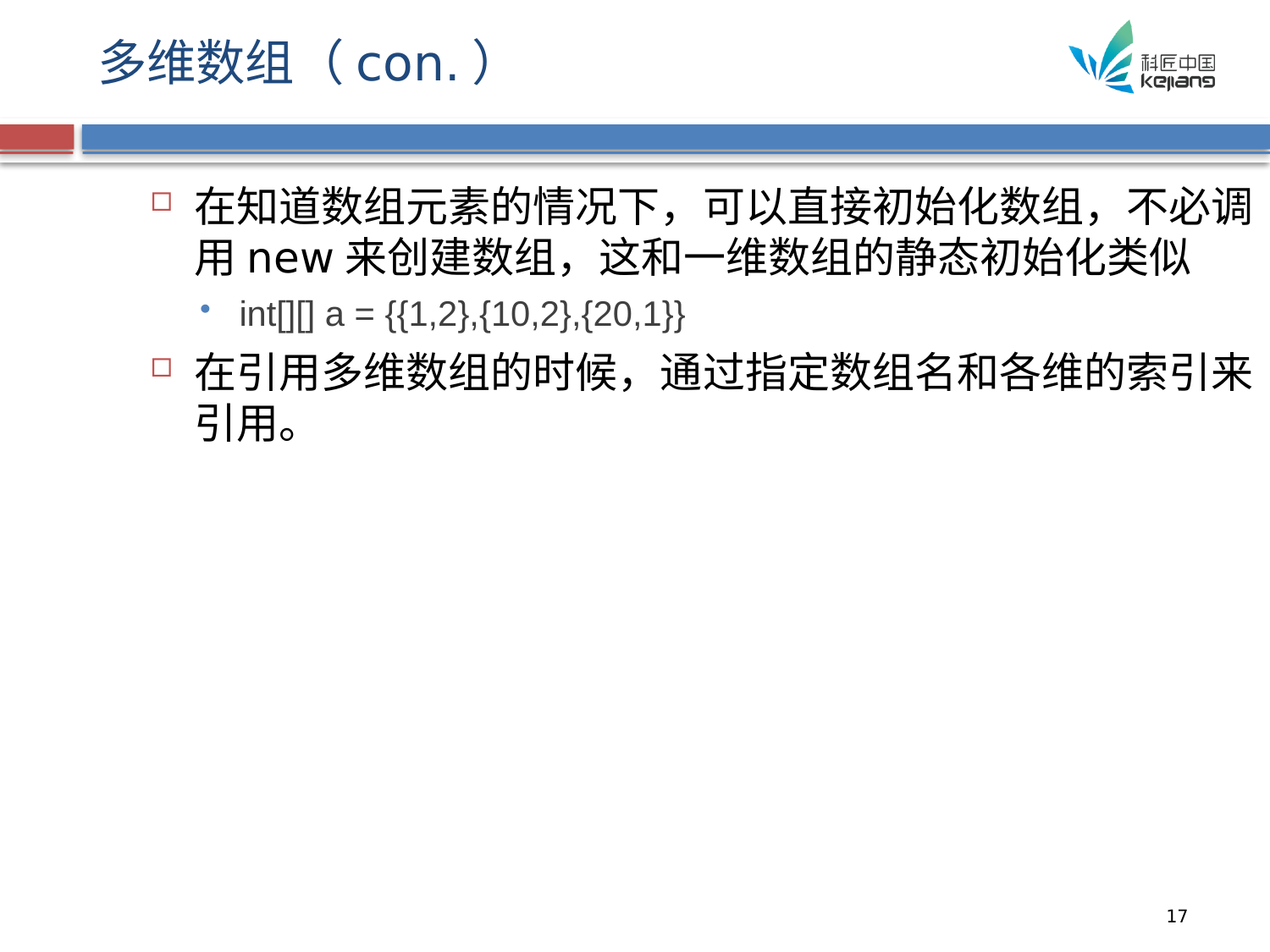

# 多维数组（con.）
在知道数组元素的情况下，可以直接初始化数组，不必调用new来创建数组，这和一维数组的静态初始化类似
int[][] a = {{1,2},{10,2},{20,1}}
在引用多维数组的时候，通过指定数组名和各维的索引来引用。
17